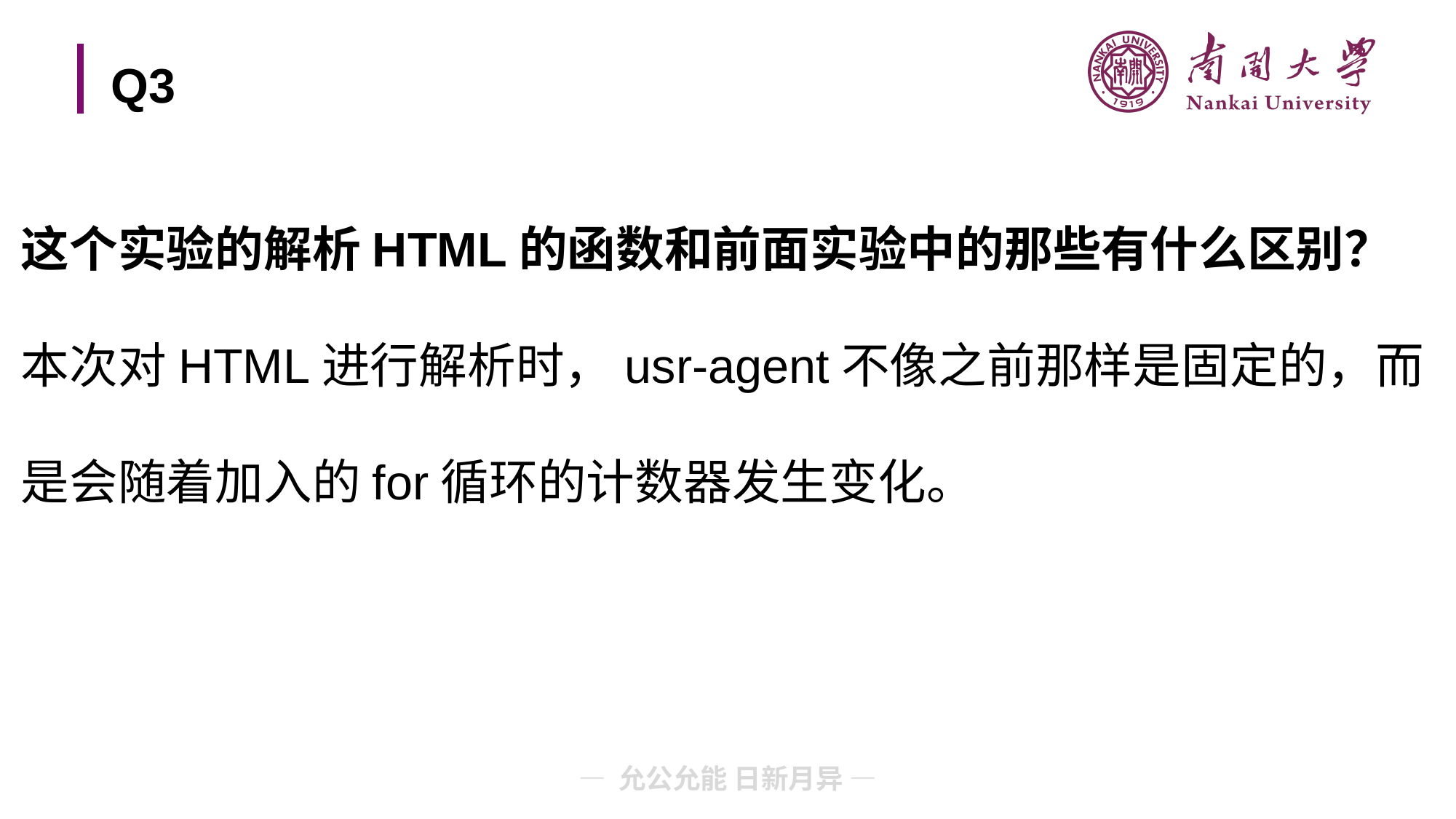

# Q3
这个实验的解析HTML的函数和前面实验中的那些有什么区别？
本次对HTML进行解析时，usr-agent不像之前那样是固定的，而是会随着加入的for循环的计数器发生变化。